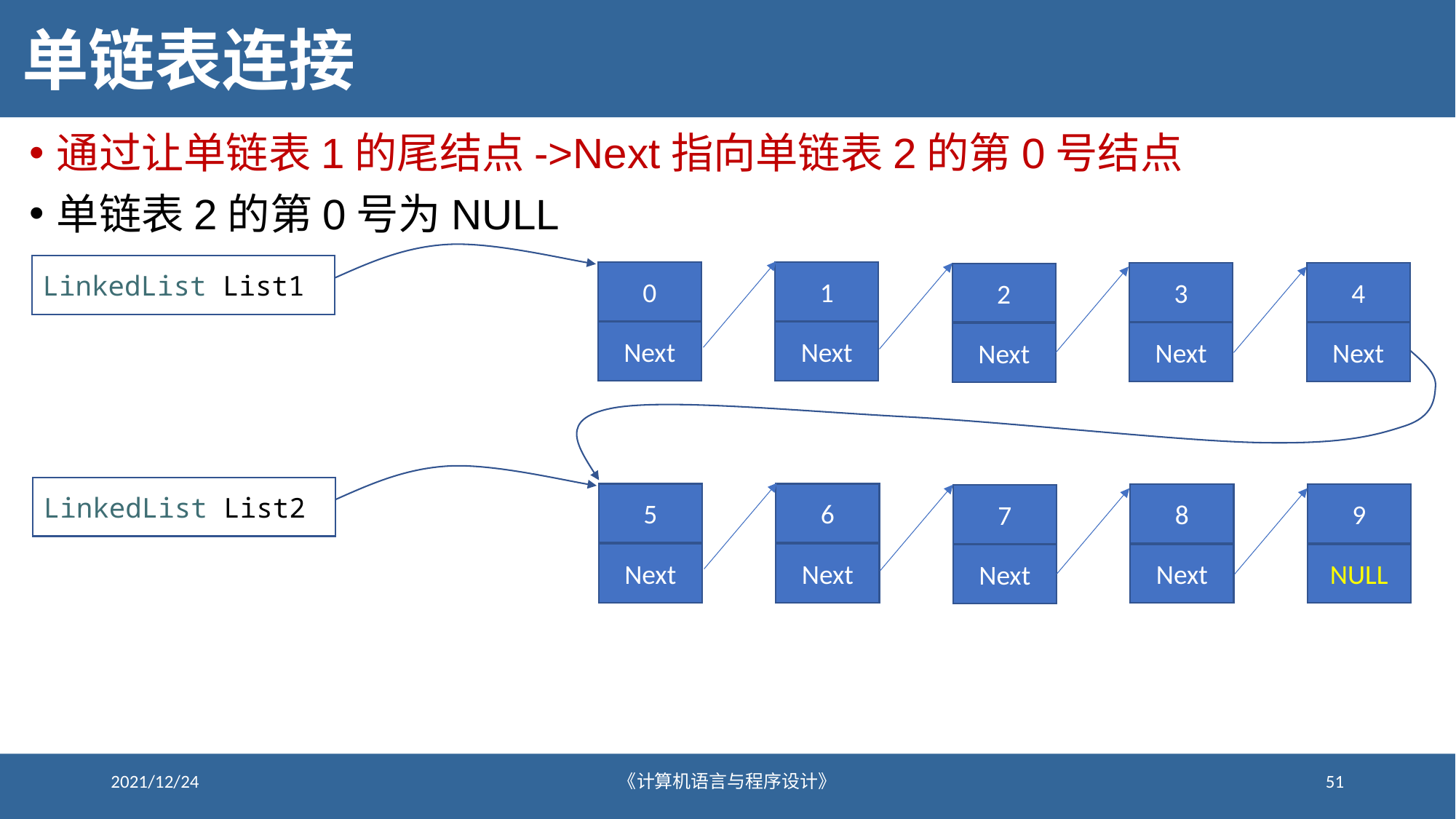

# 单链表连接
通过让单链表1的尾结点->Next指向单链表2的第0号结点
单链表2的第0号为NULL

LinkedList List1L
0
Next
1
Next
3
Next
4
Next
2
Next

LinkedList List2L
5
Next
6
Next
8
Next
9
NULL
7
Next
2021/12/24
《计算机语言与程序设计》
51